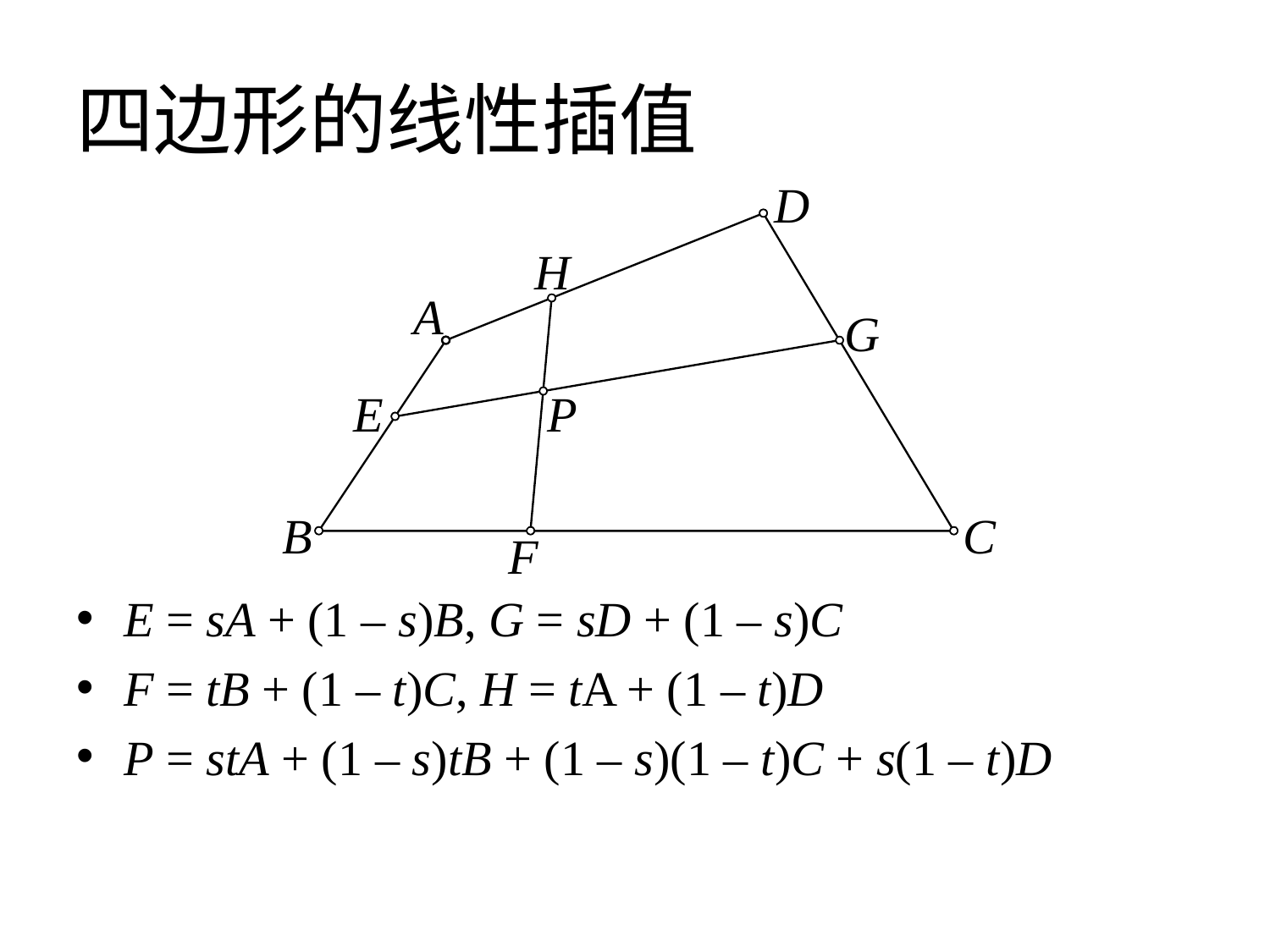

# 四边形的线性插值
D

H
A
G
E
P
B
C
F
E = sA + (1 – s)B, G = sD + (1 – s)C
F = tB + (1 – t)C, H = tA + (1 – t)D
P = stA + (1 – s)tB + (1 – s)(1 – t)C + s(1 – t)D